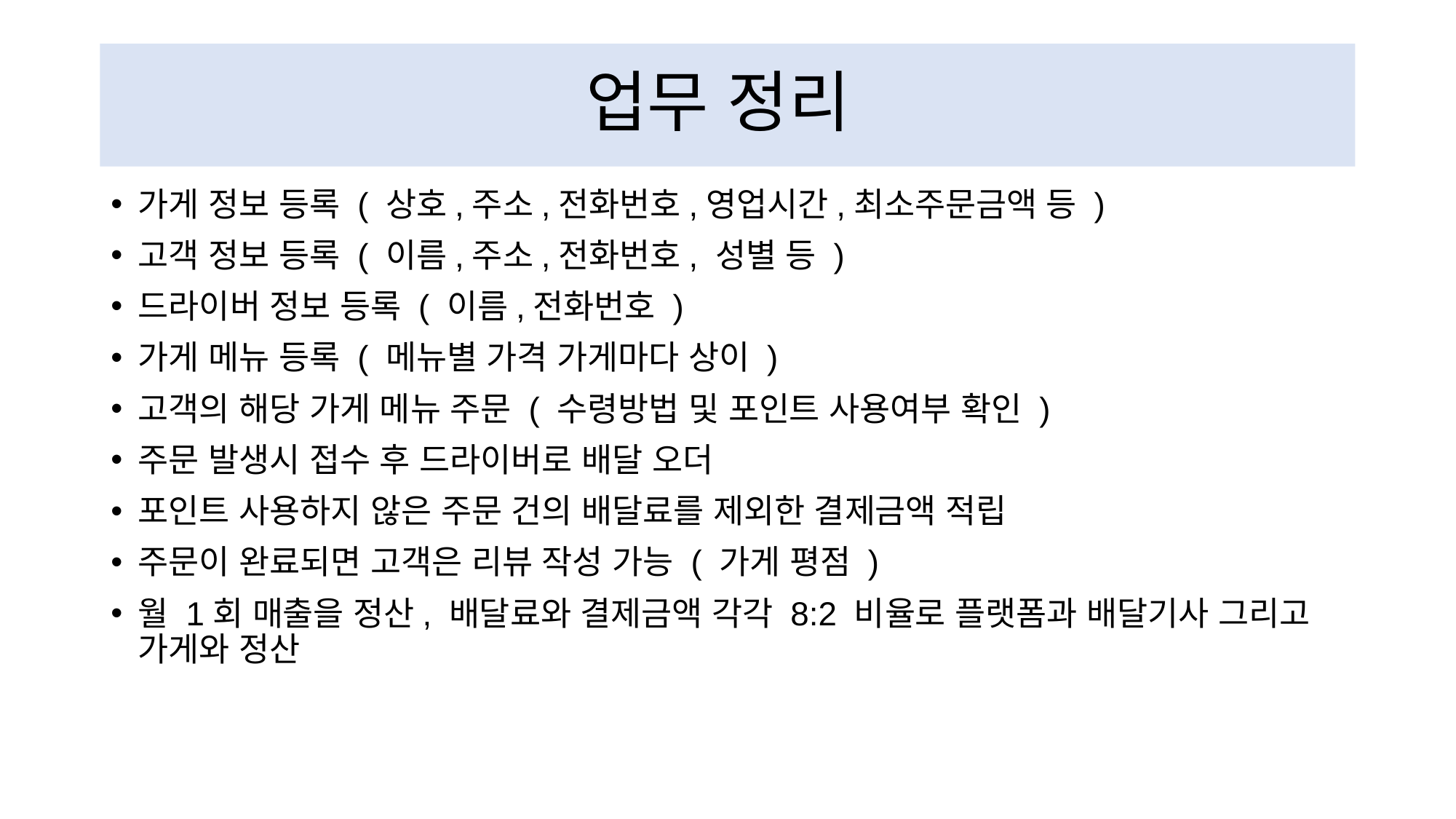

# 업무 정리
가게 정보 등록 ( 상호,주소,전화번호,영업시간,최소주문금액 등 )
고객 정보 등록 ( 이름,주소,전화번호, 성별 등 )
드라이버 정보 등록 ( 이름,전화번호 )
가게 메뉴 등록 ( 메뉴별 가격 가게마다 상이 )
고객의 해당 가게 메뉴 주문 ( 수령방법 및 포인트 사용여부 확인 )
주문 발생시 접수 후 드라이버로 배달 오더
포인트 사용하지 않은 주문 건의 배달료를 제외한 결제금액 적립
주문이 완료되면 고객은 리뷰 작성 가능 ( 가게 평점 )
월 1회 매출을 정산, 배달료와 결제금액 각각 8:2 비율로 플랫폼과 배달기사 그리고 가게와 정산